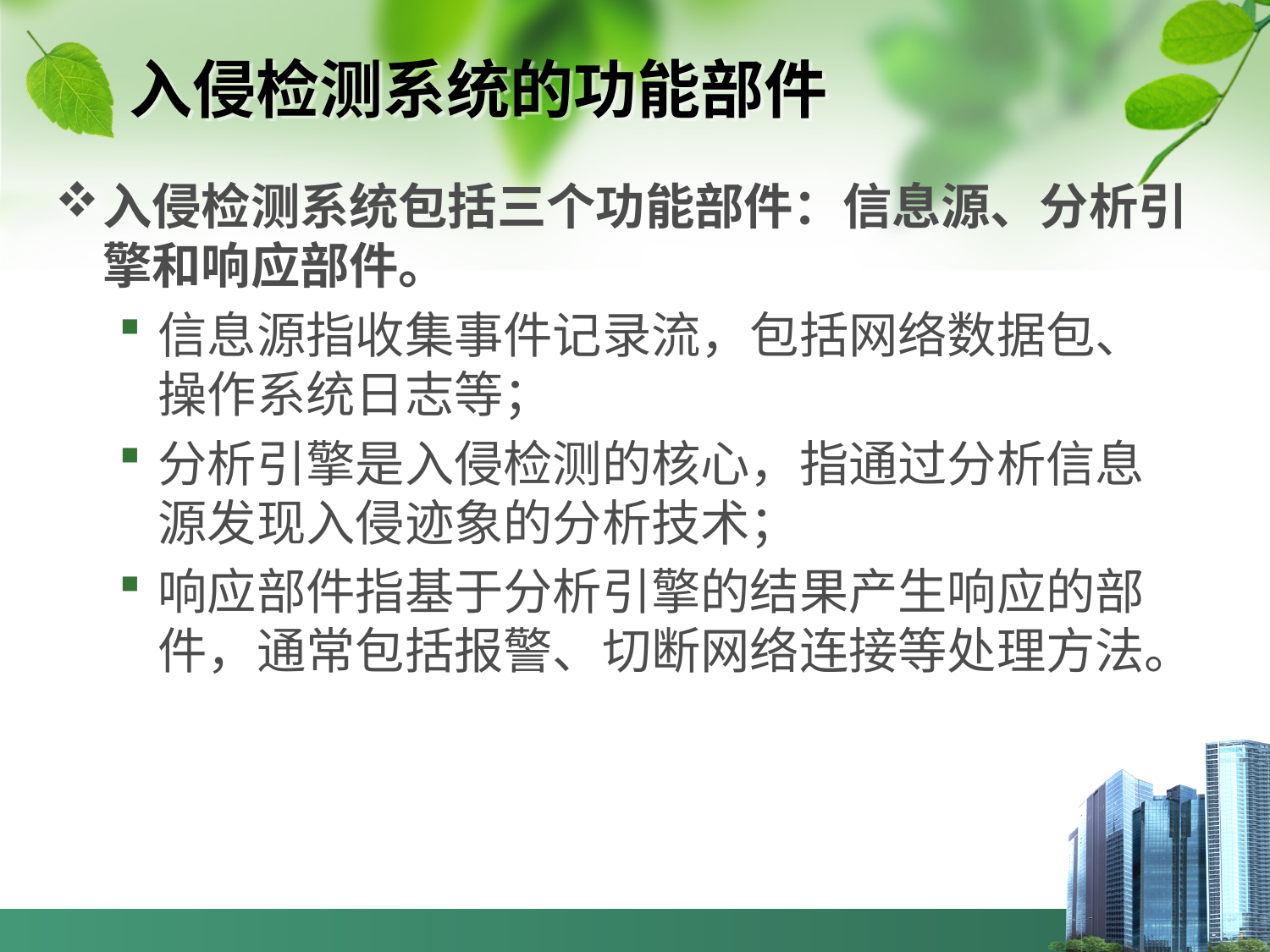

# 入侵检测系统的功能部件
入侵检测系统包括三个功能部件：信息源、分析引擎和响应部件。
信息源指收集事件记录流，包括网络数据包、操作系统日志等；
分析引擎是入侵检测的核心，指通过分析信息源发现入侵迹象的分析技术；
响应部件指基于分析引擎的结果产生响应的部件，通常包括报警、切断网络连接等处理方法。